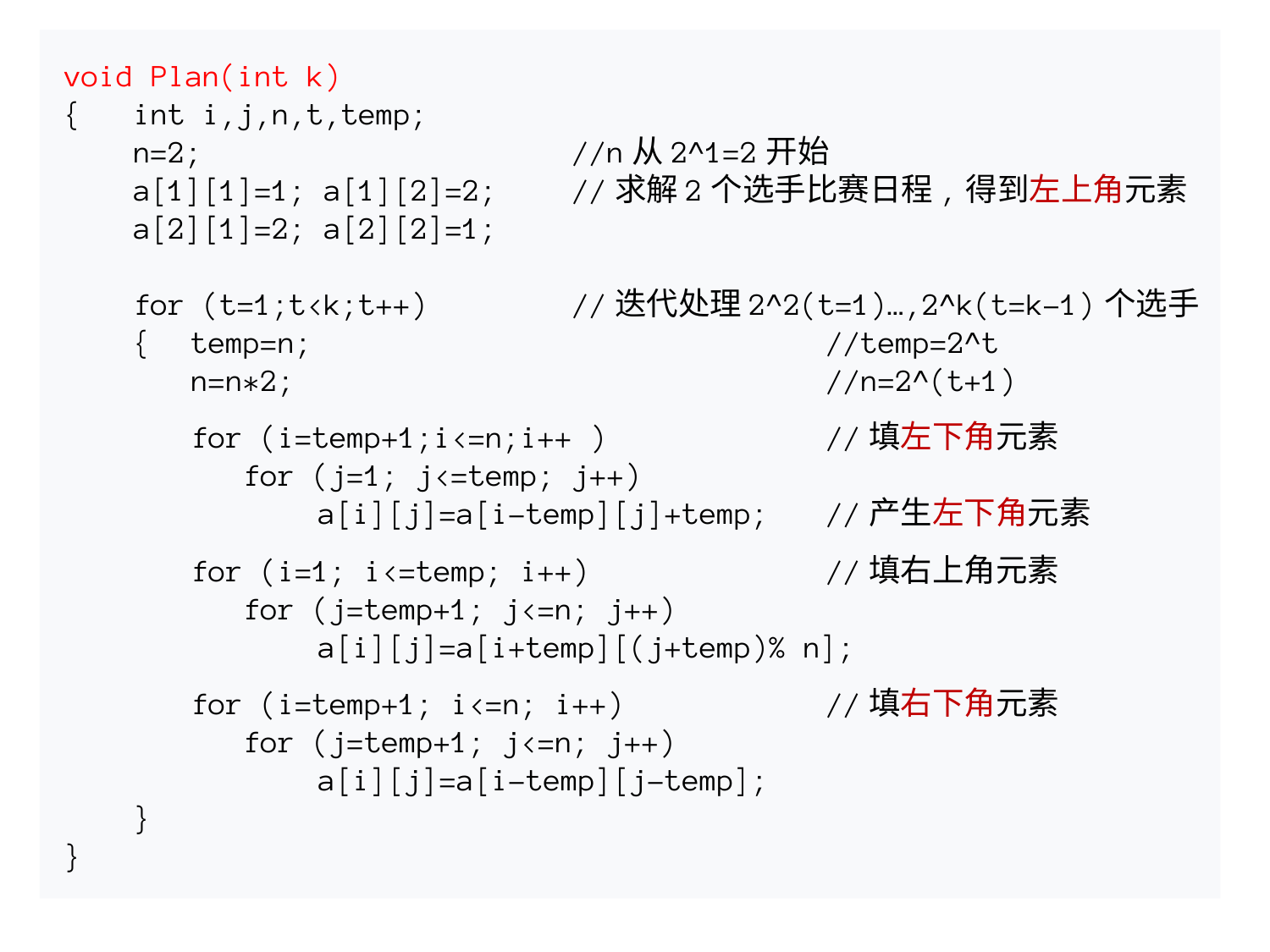

void Plan(int k)
{   int i,j,n,t,temp;
    n=2;			//n从2^1=2开始
    a[1][1]=1; a[1][2]=2;   	//求解2个选手比赛日程,得到左上角元素
    a[2][1]=2; a[2][2]=1;
    for (t=1;t<k;t++)		//迭代处理2^2(t=1)…,2^k(t=k-1)个选手
    {	temp=n;					//temp=2^t
	n=n*2; 					//n=2^(t+1)
	for (i=temp+1;i<=n;i++ )		//填左下角元素
	   for (j=1; j<=temp; j++)
		a[i][j]=a[i-temp][j]+temp; 	//产生左下角元素
	for (i=1; i<=temp; i++)		//填右上角元素
	   for (j=temp+1; j<=n; j++)
		a[i][j]=a[i+temp][(j+temp)% n];
	for (i=temp+1; i<=n; i++)		//填右下角元素
	   for (j=temp+1; j<=n; j++)
		a[i][j]=a[i-temp][j-temp];
    }
}
3.4 求解组合问题